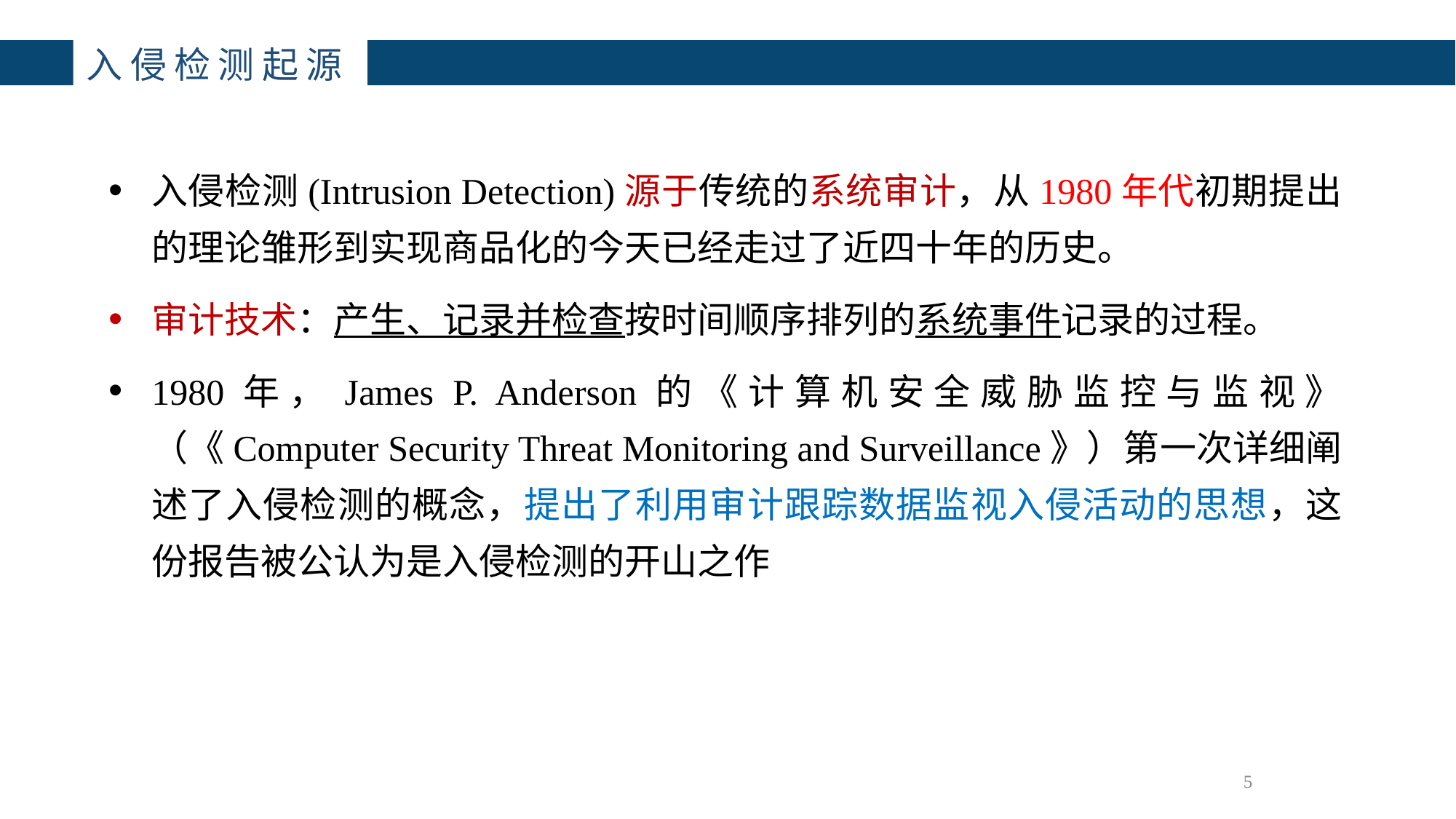

# 入侵检测起源
入侵检测(Intrusion Detection)源于传统的系统审计，从1980年代初期提出的理论雏形到实现商品化的今天已经走过了近四十年的历史。
审计技术：产生、记录并检查按时间顺序排列的系统事件记录的过程。
1980年，James P. Anderson的《计算机安全威胁监控与监视》（《Computer Security Threat Monitoring and Surveillance》）第一次详细阐述了入侵检测的概念，提出了利用审计跟踪数据监视入侵活动的思想，这份报告被公认为是入侵检测的开山之作

5